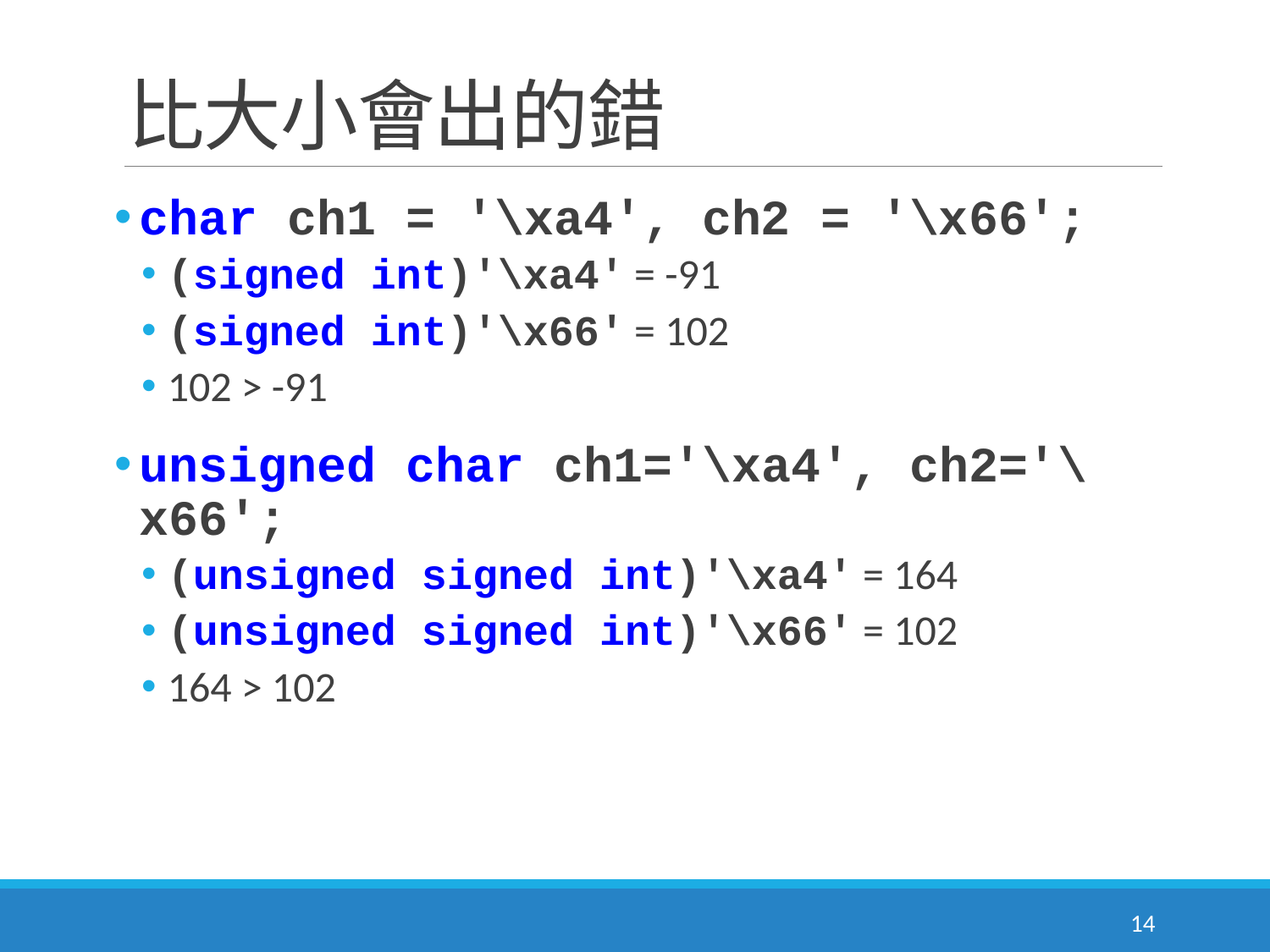

# 比大小會出的錯
char ch1 = '\xa4', ch2 = '\x66';
(signed int)'\xa4' = -91
(signed int)'\x66' = 102
102 > -91
unsigned char ch1='\xa4', ch2='\x66';
(unsigned signed int)'\xa4' = 164
(unsigned signed int)'\x66' = 102
164 > 102

14